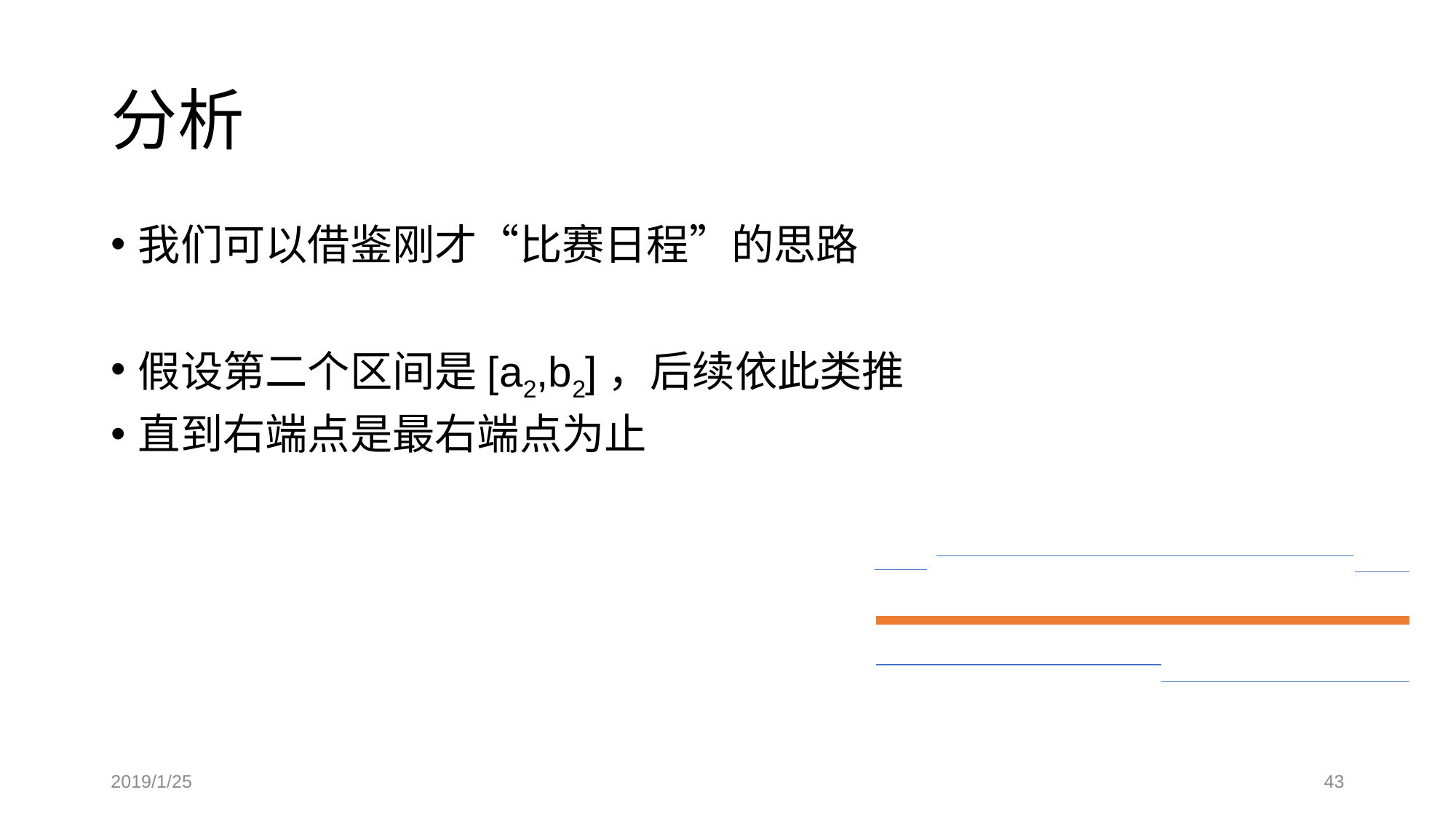

# 分析
我们可以借鉴刚才“比赛日程”的思路

假设第二个区间是[a2,b2]，后续依此类推
直到右端点是最右端点为止

2019/1/25
43